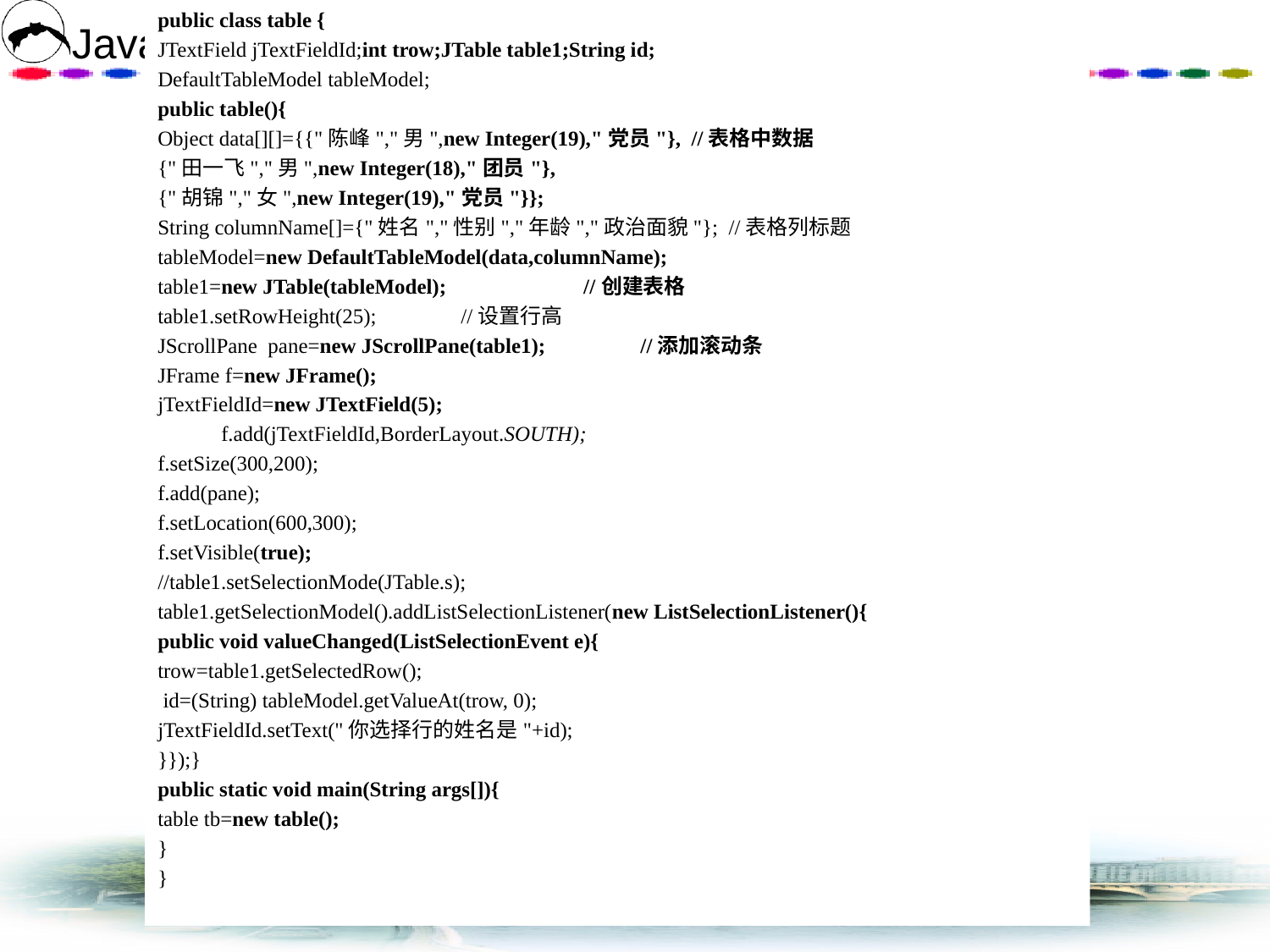

public class table {
JTextField jTextFieldId;int trow;JTable table1;String id;
DefaultTableModel tableModel;
public table(){
Object data[][]={{"陈峰","男",new Integer(19),"党员"},  //表格中数据
{"田一飞","男",new Integer(18),"团员"},
{"胡锦","女",new Integer(19),"党员"}};
String columnName[]={"姓名","性别","年龄","政治面貌"};  //表格列标题
tableModel=new DefaultTableModel(data,columnName);
table1=new JTable(tableModel);                          //创建表格
table1.setRowHeight(25);                //设置行高
JScrollPane  pane=new JScrollPane(table1);                  //添加滚动条
JFrame f=new JFrame();
jTextFieldId=new JTextField(5);
            f.add(jTextFieldId,BorderLayout.SOUTH);
f.setSize(300,200);
f.add(pane);
f.setLocation(600,300);
f.setVisible(true);
//table1.setSelectionMode(JTable.s);
table1.getSelectionModel().addListSelectionListener(new ListSelectionListener(){
public void valueChanged(ListSelectionEvent e){
trow=table1.getSelectedRow();
 id=(String) tableModel.getValueAt(trow, 0);
jTextFieldId.setText("你选择行的姓名是"+id);
}});}
public static void main(String args[]){
table tb=new table();
}
}